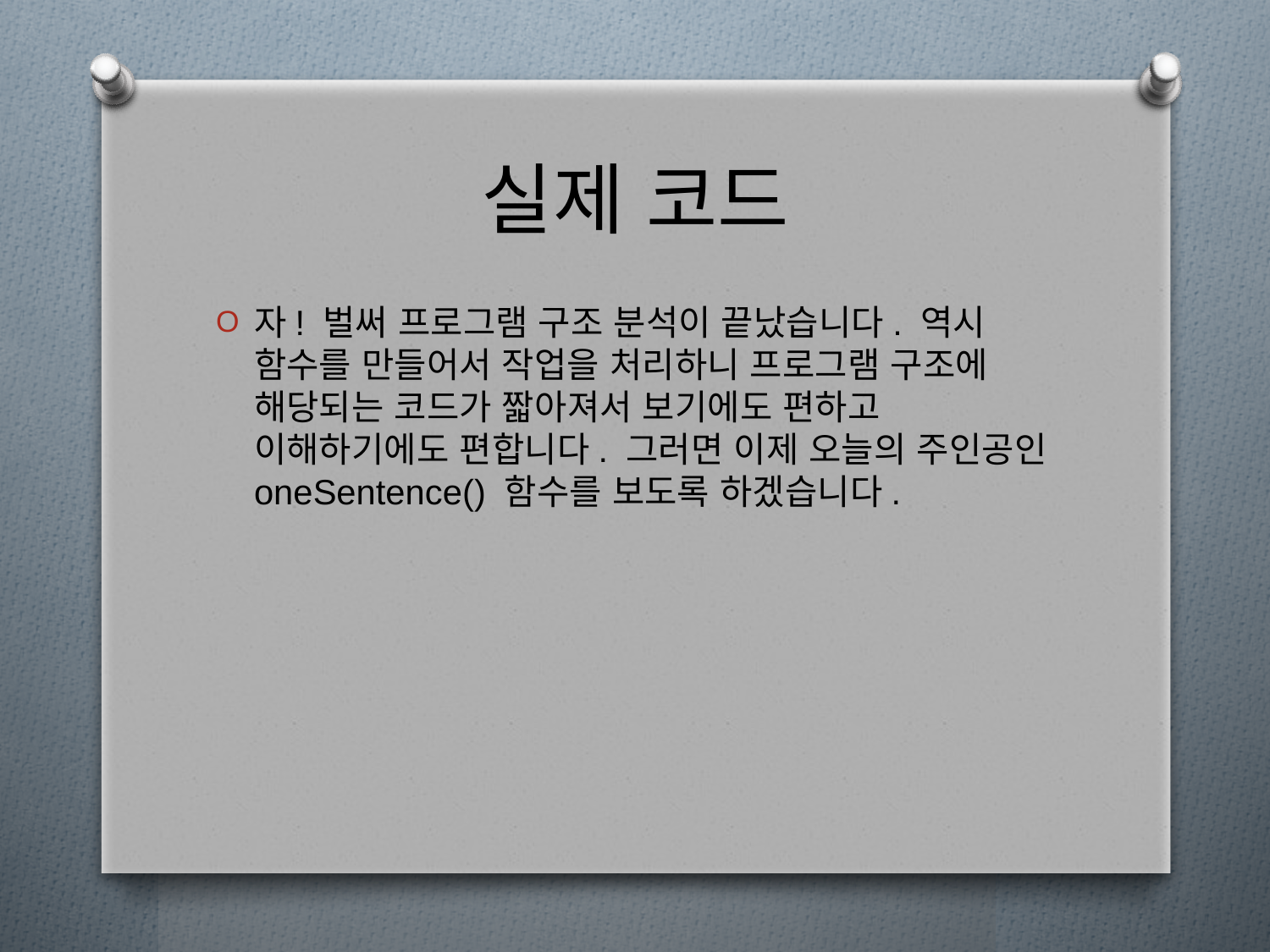

# 실제 코드
자! 벌써 프로그램 구조 분석이 끝났습니다. 역시 함수를 만들어서 작업을 처리하니 프로그램 구조에 해당되는 코드가 짧아져서 보기에도 편하고 이해하기에도 편합니다. 그러면 이제 오늘의 주인공인 oneSentence() 함수를 보도록 하겠습니다.